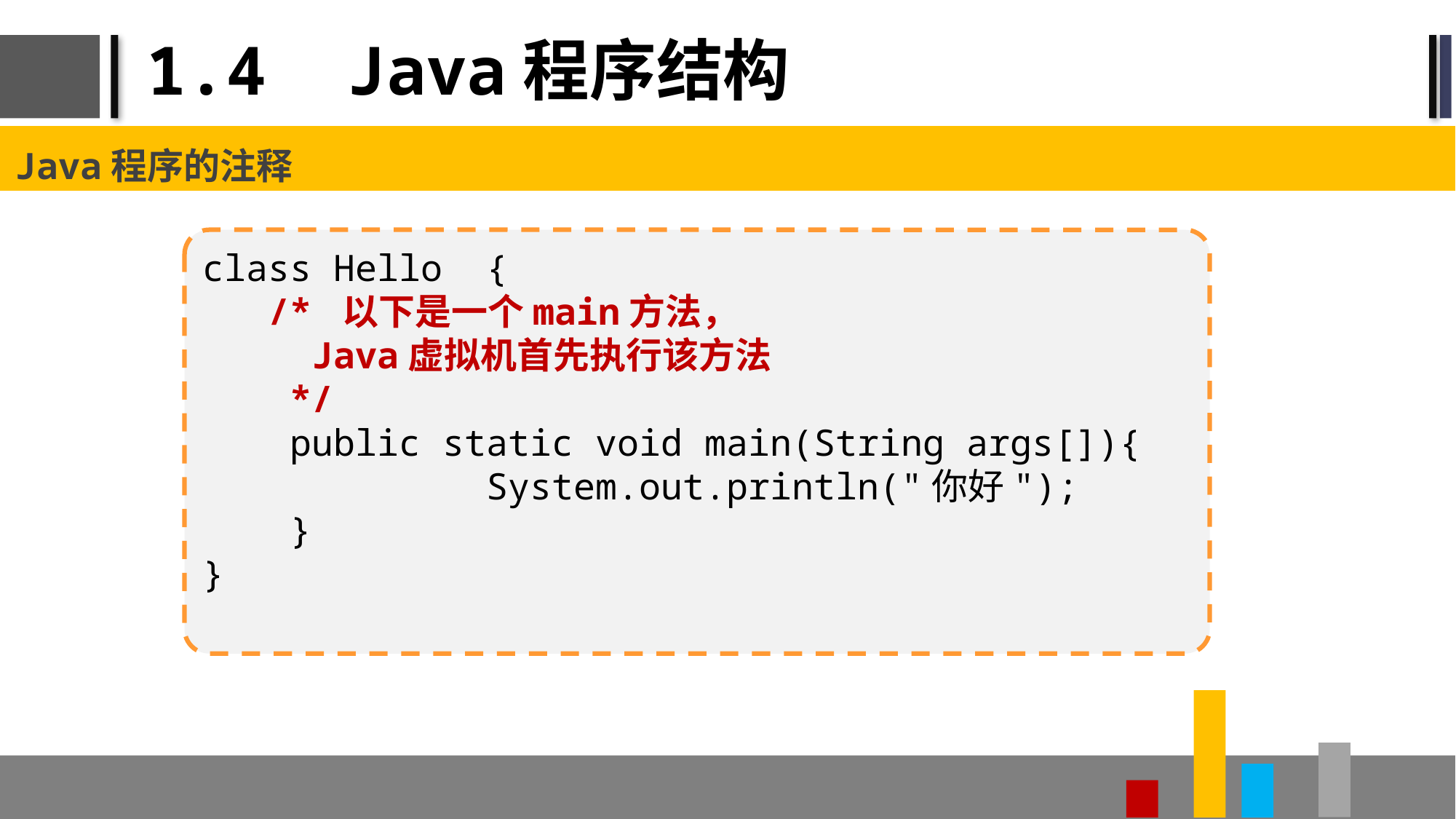

# 1.4  Java程序结构

Java程序的注释
class Hello  {
   /* 以下是一个main方法，
	Java虚拟机首先执行该方法
    */
    public static void main(String args[]){
             System.out.println("你好");
    }
}